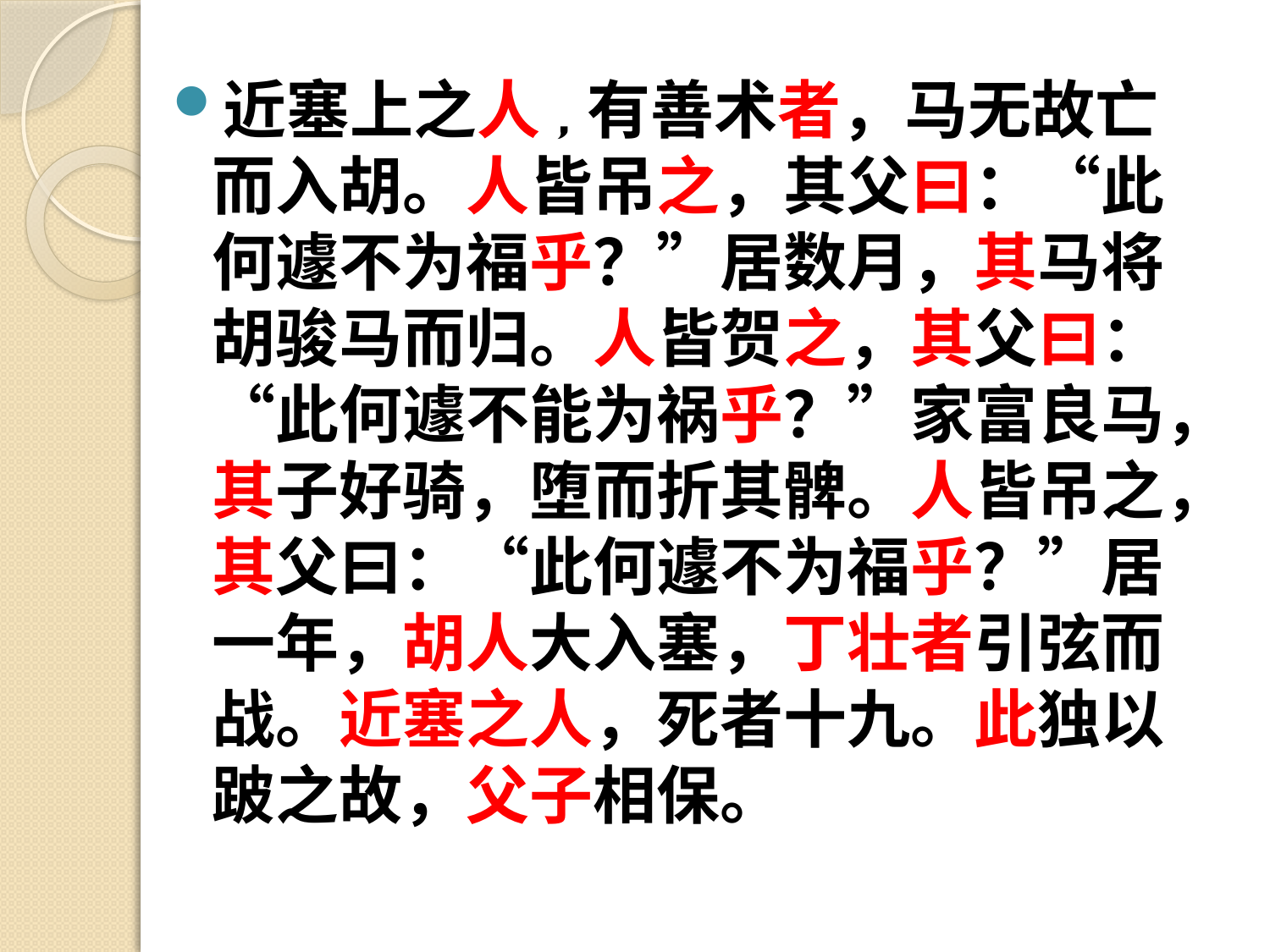

近塞上之人,有善术者，马无故亡而入胡。人皆吊之，其父曰：“此何遽不为福乎？”居数月，其马将胡骏马而归。人皆贺之，其父曰：“此何遽不能为祸乎？”家富良马，其子好骑，堕而折其髀。人皆吊之，其父曰：“此何遽不为福乎？”居一年，胡人大入塞，丁壮者引弦而战。近塞之人，死者十九。此独以跛之故，父子相保。